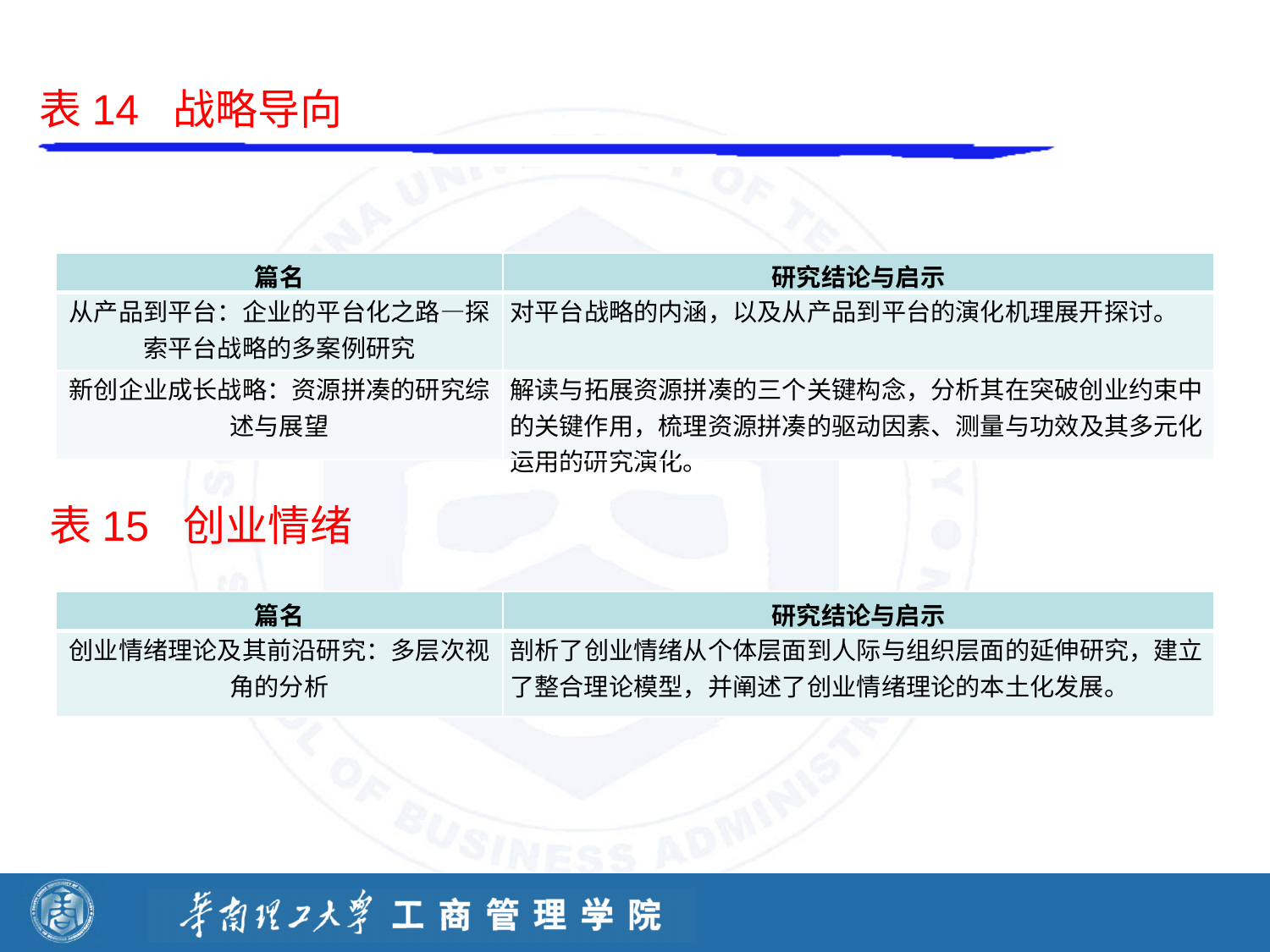

表14  战略导向
| 篇名 | 研究结论与启示 |
| --- | --- |
| 从产品到平台：企业的平台化之路—探索平台战略的多案例研究 | 对平台战略的内涵，以及从产品到平台的演化机理展开探讨。 |
| 新创企业成长战略：资源拼凑的研究综述与展望 | 解读与拓展资源拼凑的三个关键构念，分析其在突破创业约束中的关键作用，梳理资源拼凑的驱动因素、测量与功效及其多元化运用的研究演化。 |
表15  创业情绪
| 篇名 | 研究结论与启示 |
| --- | --- |
| 创业情绪理论及其前沿研究：多层次视角的分析 | 剖析了创业情绪从个体层面到人际与组织层面的延伸研究，建立了整合理论模型，并阐述了创业情绪理论的本土化发展。 |